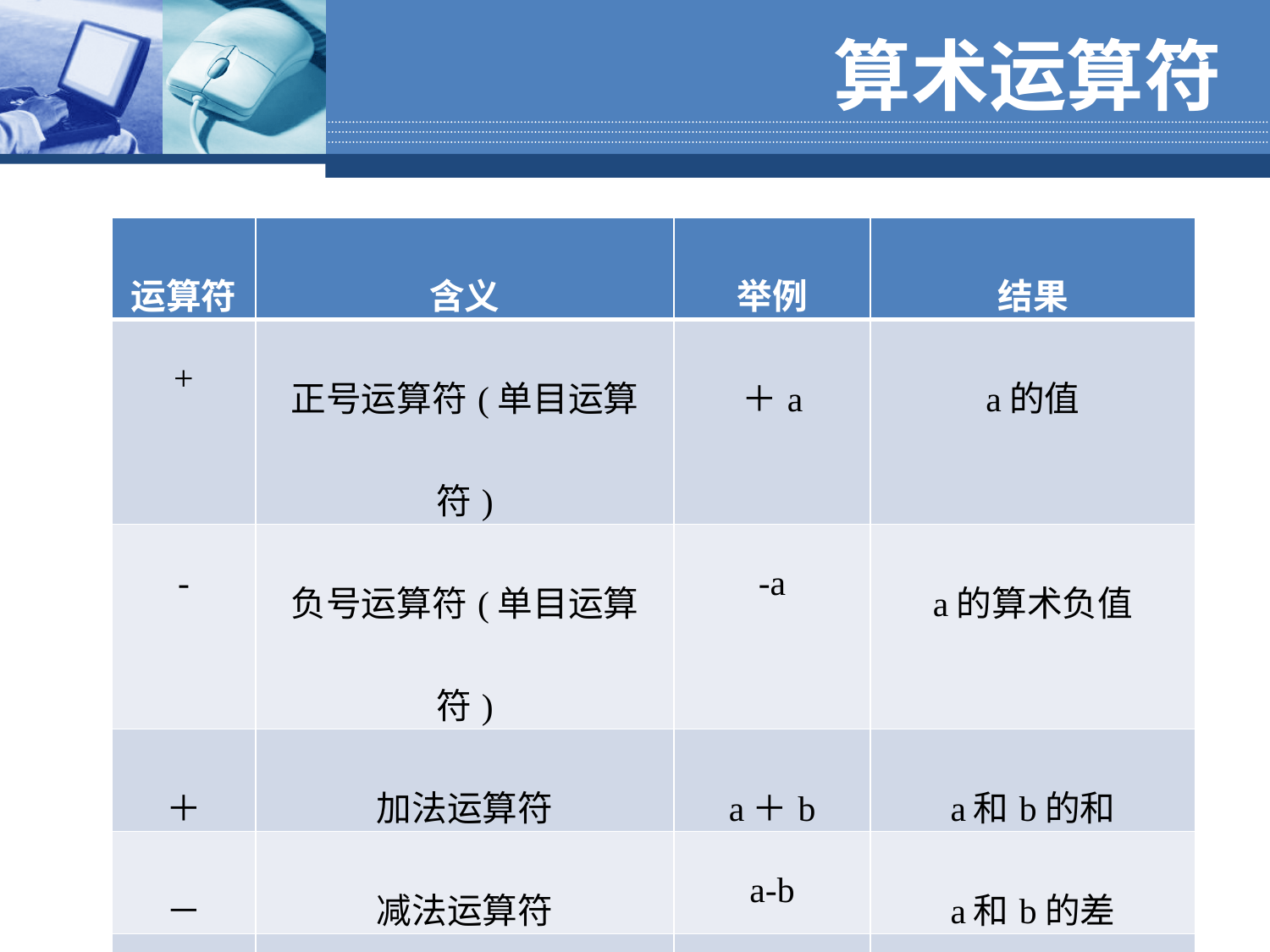

# 算术运算符
| 运算符 | 含义 | 举例 | 结果 |
| --- | --- | --- | --- |
| + | 正号运算符(单目运算符) | ＋a | a的值 |
| - | 负号运算符(单目运算符) | -a | a的算术负值 |
| ＋ | 加法运算符 | a＋b | a和b的和 |
| － | 减法运算符 | a-b | a和b的差 |
| \* | 乘法运算符 | a\*b | a和b的乘积 |
| ／ | 除法运算符 | a／b | a除以b的商 |
| ％ | 求余运算符 | a％b | a除以b的余数 |